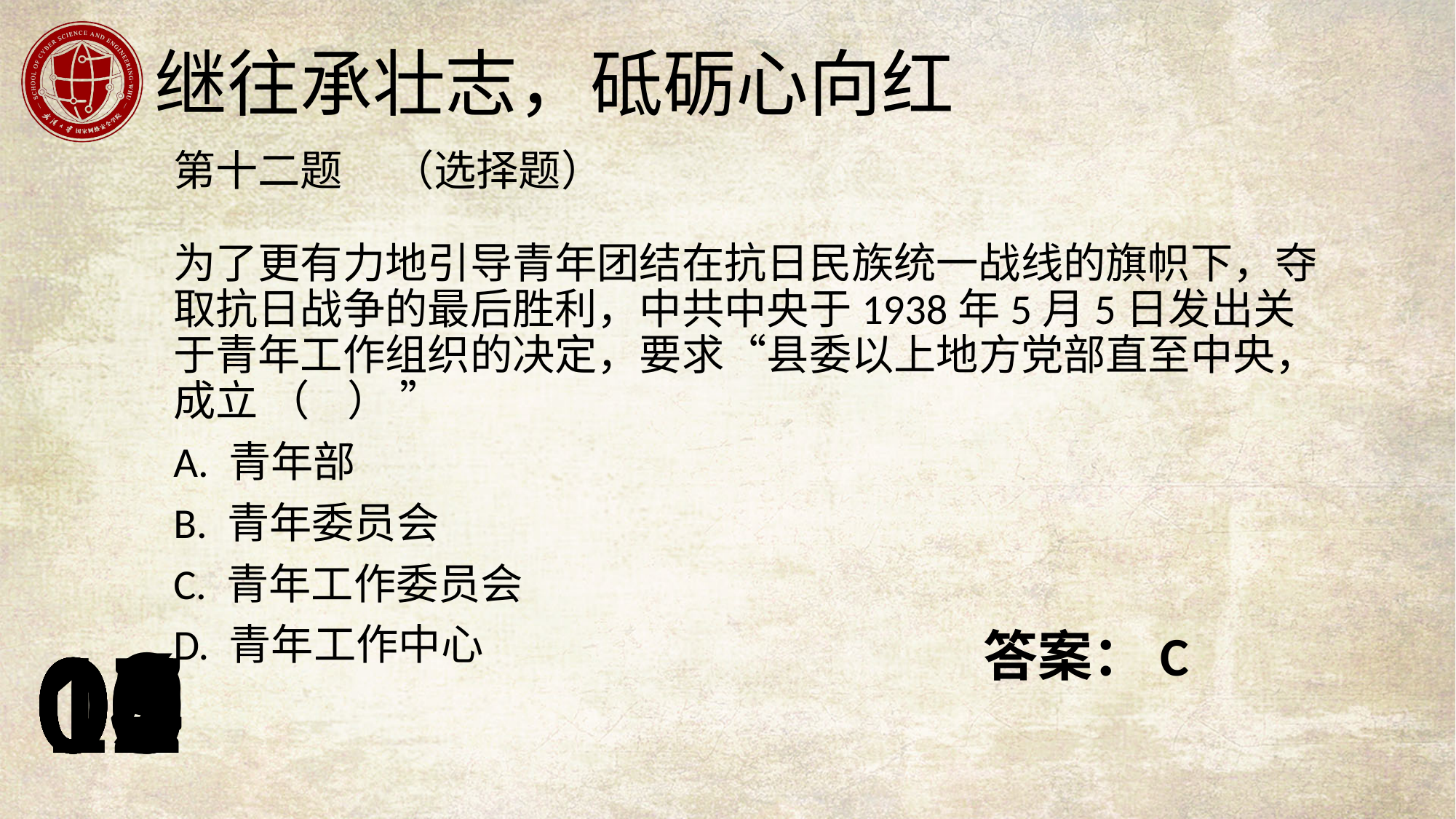

第十二题	（选择题）
为了更有力地引导青年团结在抗日民族统一战线的旗帜下，夺取抗日战争的最后胜利，中共中央于1938年5月5日发出关于青年工作组织的决定，要求“县委以上地方党部直至中央，成立 （    ） ”
A. 青年部
B. 青年委员会
C. 青年工作委员会
D. 青年工作中心
答案：C